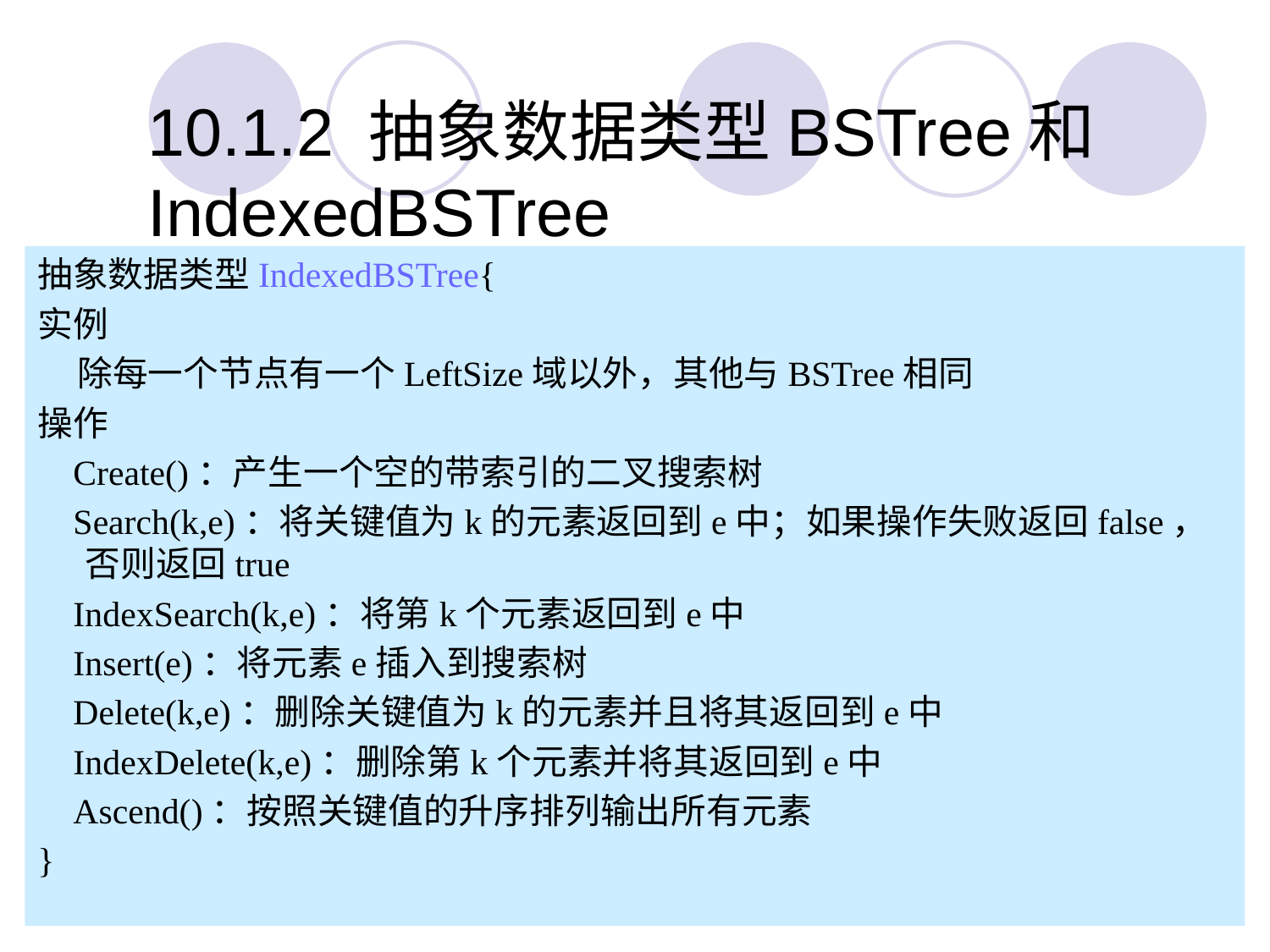

6

10.1.2 抽象数据类型BSTree和IndexedBSTree
抽象数据类型IndexedBSTree{
实例
    除每一个节点有一个LeftSize域以外，其他与BSTree相同
操作
    Create()：产生一个空的带索引的二叉搜索树
    Search(k,e)：将关键值为k的元素返回到e中；如果操作失败返回false，否则返回true
    IndexSearch(k,e)：将第k个元素返回到e中
    Insert(e)：将元素e插入到搜索树
    Delete(k,e)：删除关键值为k的元素并且将其返回到e中
    IndexDelete(k,e)：删除第k个元素并将其返回到e中
    Ascend()：按照关键值的升序排列输出所有元素
}